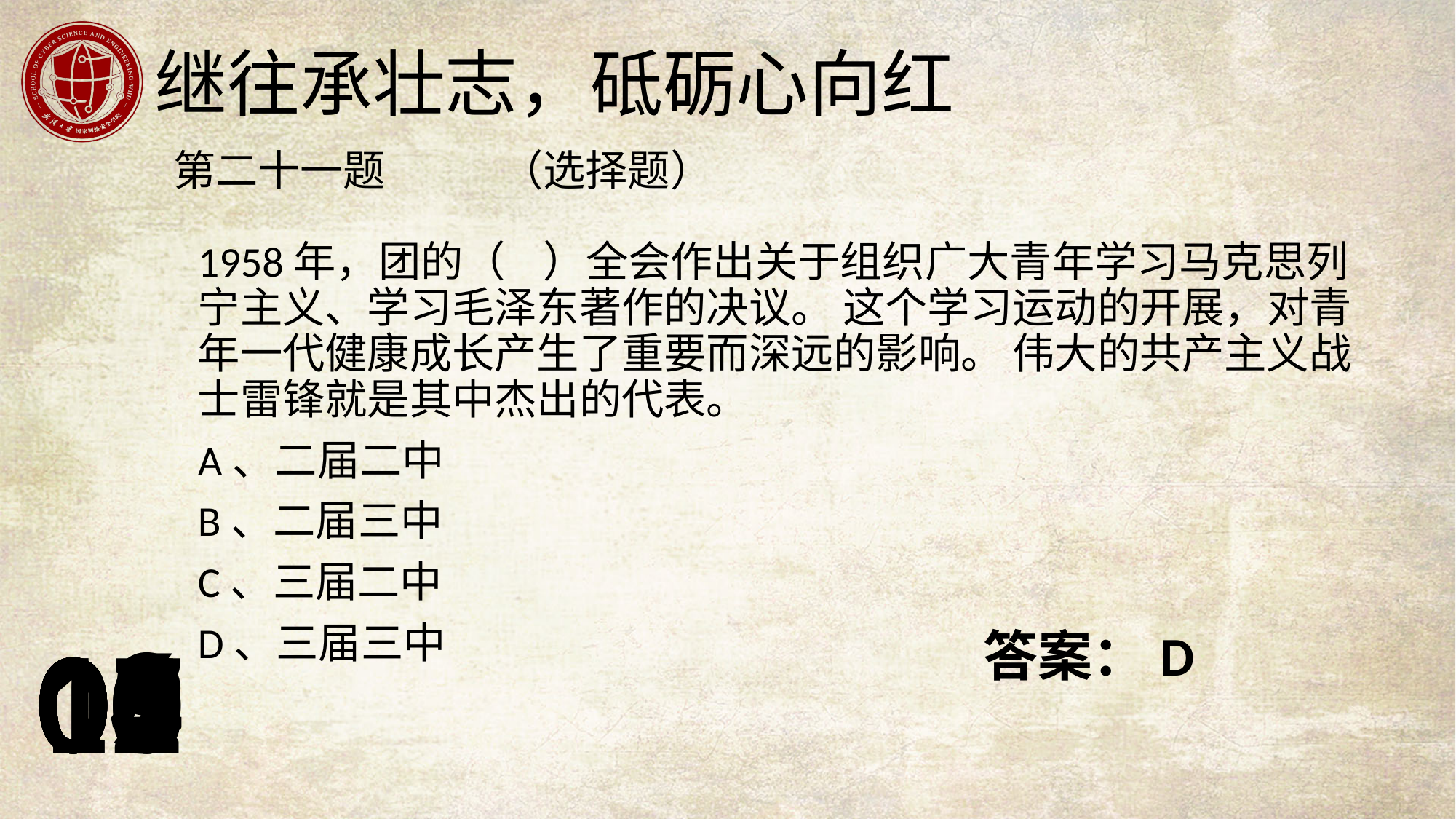

第二十一题		（选择题）
1958年，团的（    ）全会作出关于组织广大青年学习马克思列宁主义、学习毛泽东著作的决议。 这个学习运动的开展，对青年一代健康成长产生了重要而深远的影响。 伟大的共产主义战士雷锋就是其中杰出的代表。
A、二届二中
B、二届三中
C、三届二中
D、三届三中
答案：D